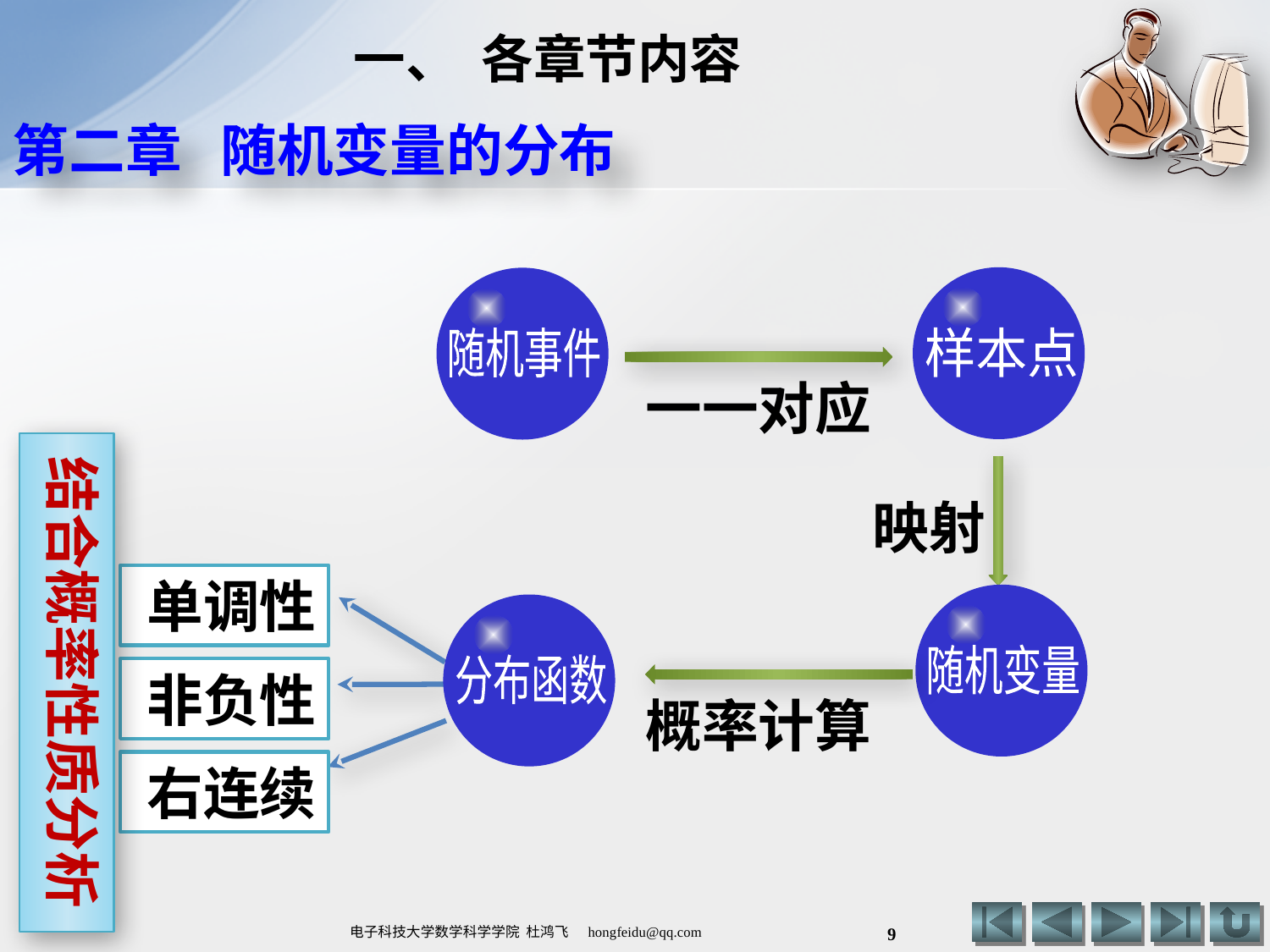

# 一、  各章节内容
第二章   随机变量的分布

样本点
随机事件

一一对应
结合概率性质分析

映射
单调性

随机变量
分布函数
非负性

概率计算
右连续
9